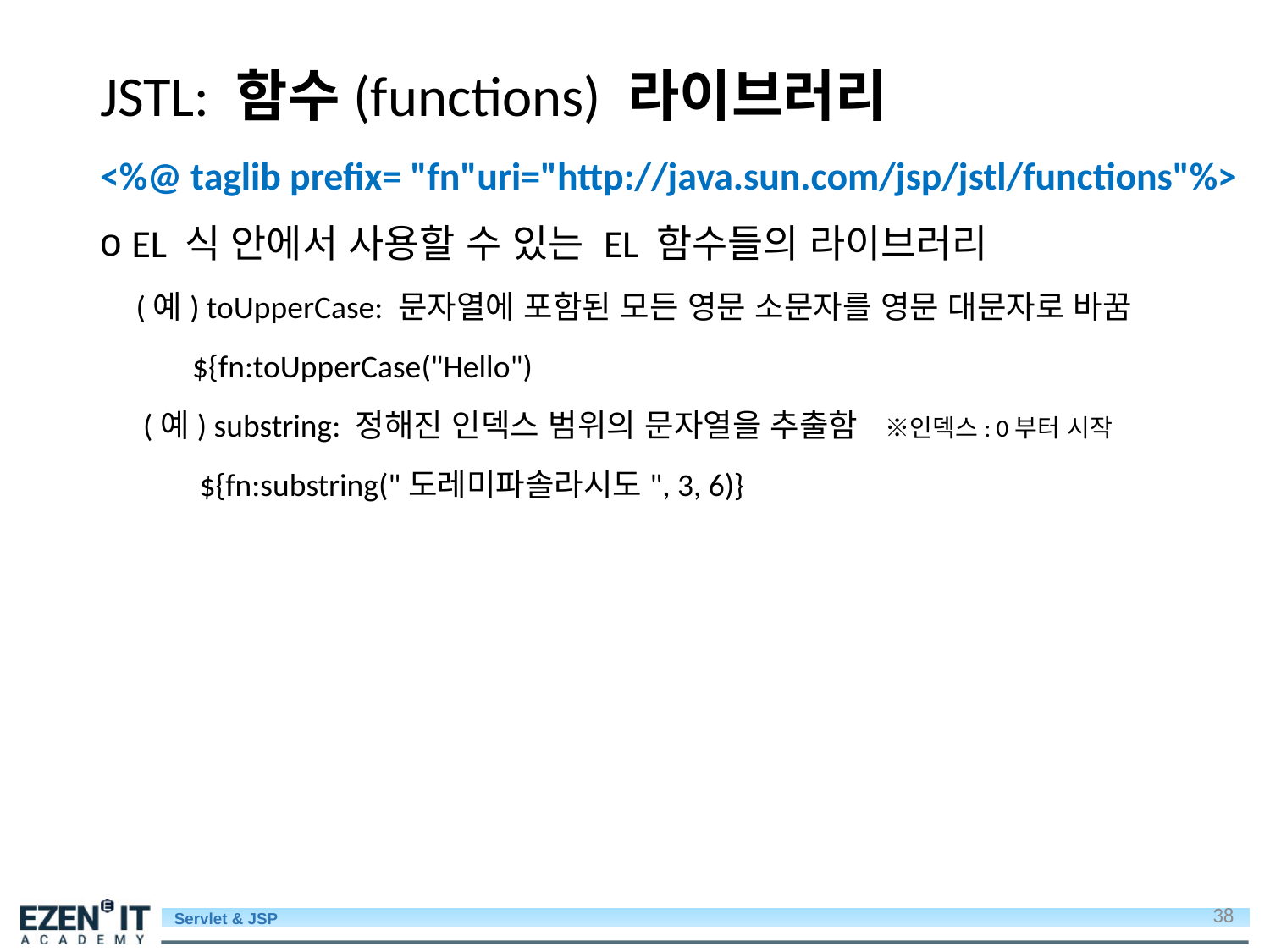

# JSTL: 함수(functions) 라이브러리
<%@ taglib prefix= "fn"uri="http://java.sun.com/jsp/jstl/functions"%>
EL 식 안에서 사용할 수 있는 EL 함수들의 라이브러리
     (예) toUpperCase: 문자열에 포함된 모든 영문 소문자를 영문 대문자로 바꿈
    ${fn:toUpperCase("Hello")
      (예) substring: 정해진 인덱스 범위의 문자열을 추출함   ※인덱스: 0부터 시작
     ${fn:substring("도레미파솔라시도", 3, 6)}
38